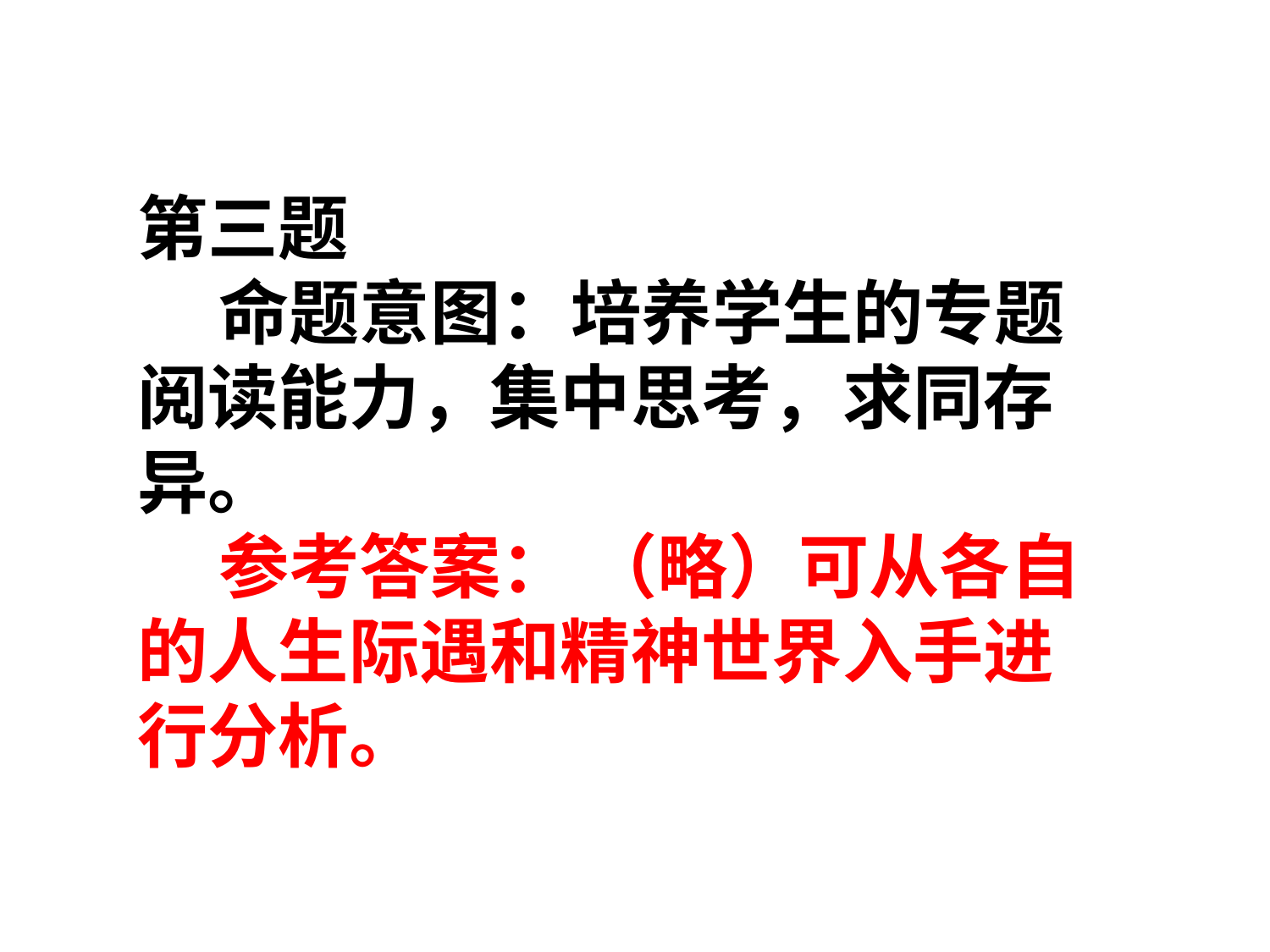

第三题
    命题意图：培养学生的专题阅读能力，集中思考，求同存异。
    参考答案： （略）可从各自的人生际遇和精神世界入手进行分析。